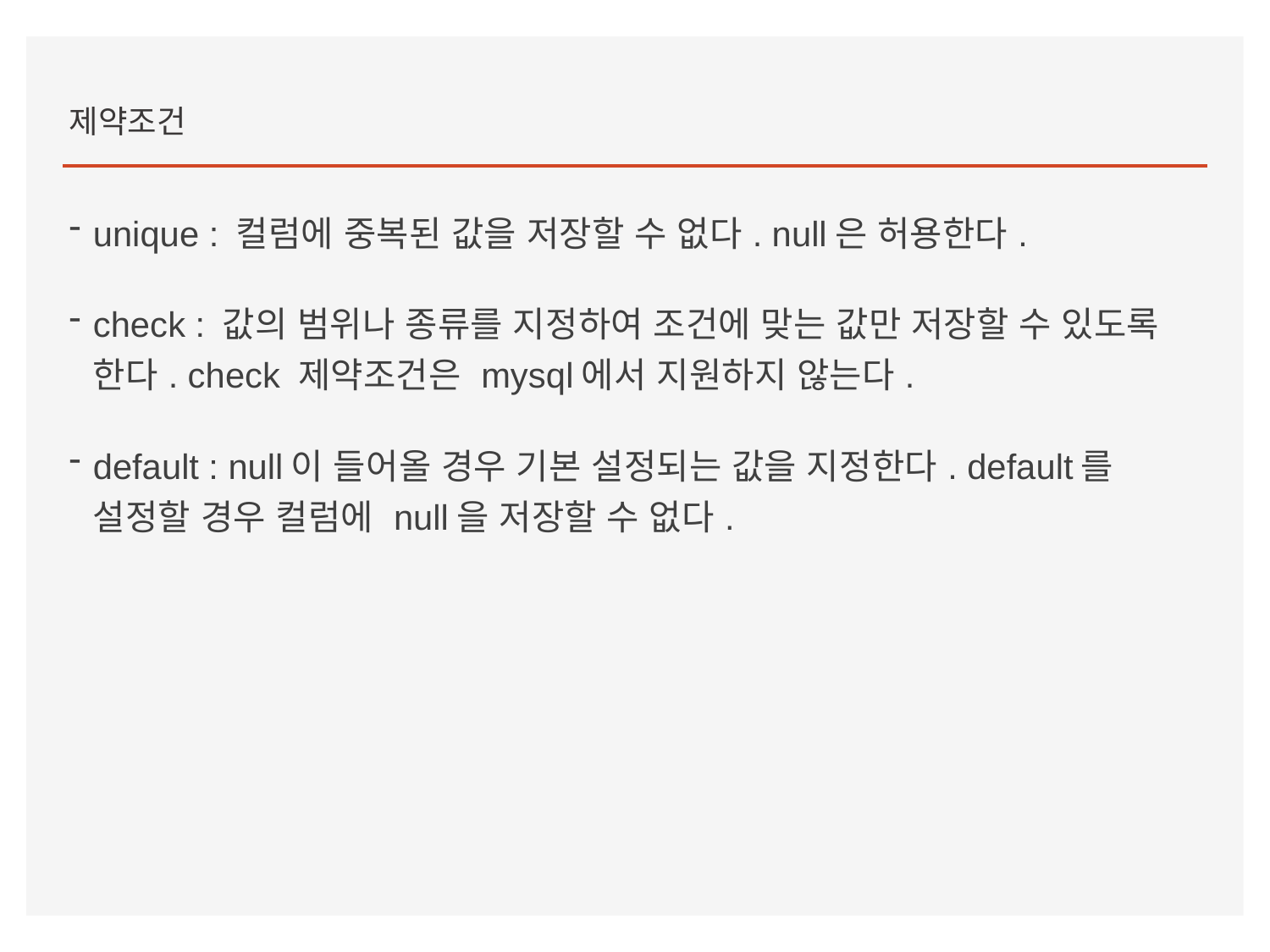

제약조건
unique : 컬럼에 중복된 값을 저장할 수 없다. null은 허용한다.
check : 값의 범위나 종류를 지정하여 조건에 맞는 값만 저장할 수 있도록 한다. check 제약조건은 mysql에서 지원하지 않는다.
default : null이 들어올 경우 기본 설정되는 값을 지정한다. default를 설정할 경우 컬럼에 null을 저장할 수 없다.